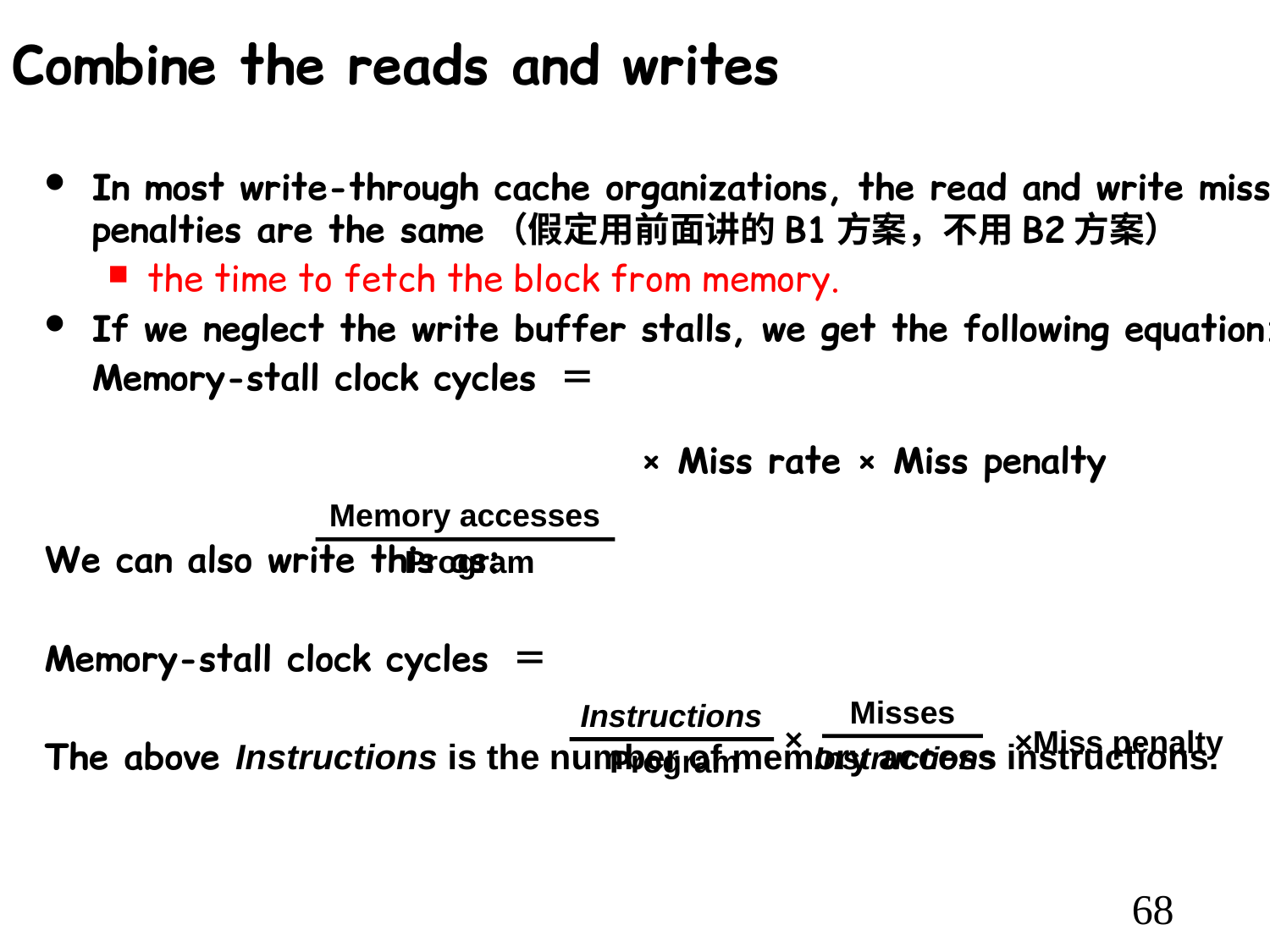

# Combine the reads and writes
In most write-through cache organizations, the read and write miss penalties are the same（假定用前面讲的B1方案，不用B2方案）
the time to fetch the block from memory.
If we neglect the write buffer stalls, we get the following equation:
	Memory-stall clock cycles ＝
				           × Miss rate × Miss penalty

We can also write this as:

Memory-stall clock cycles ＝

The above Instructions is the number of memory access instructions.

Memory accesses
Program

Misses
Instructions

Instructions
Program

×
×Miss penalty